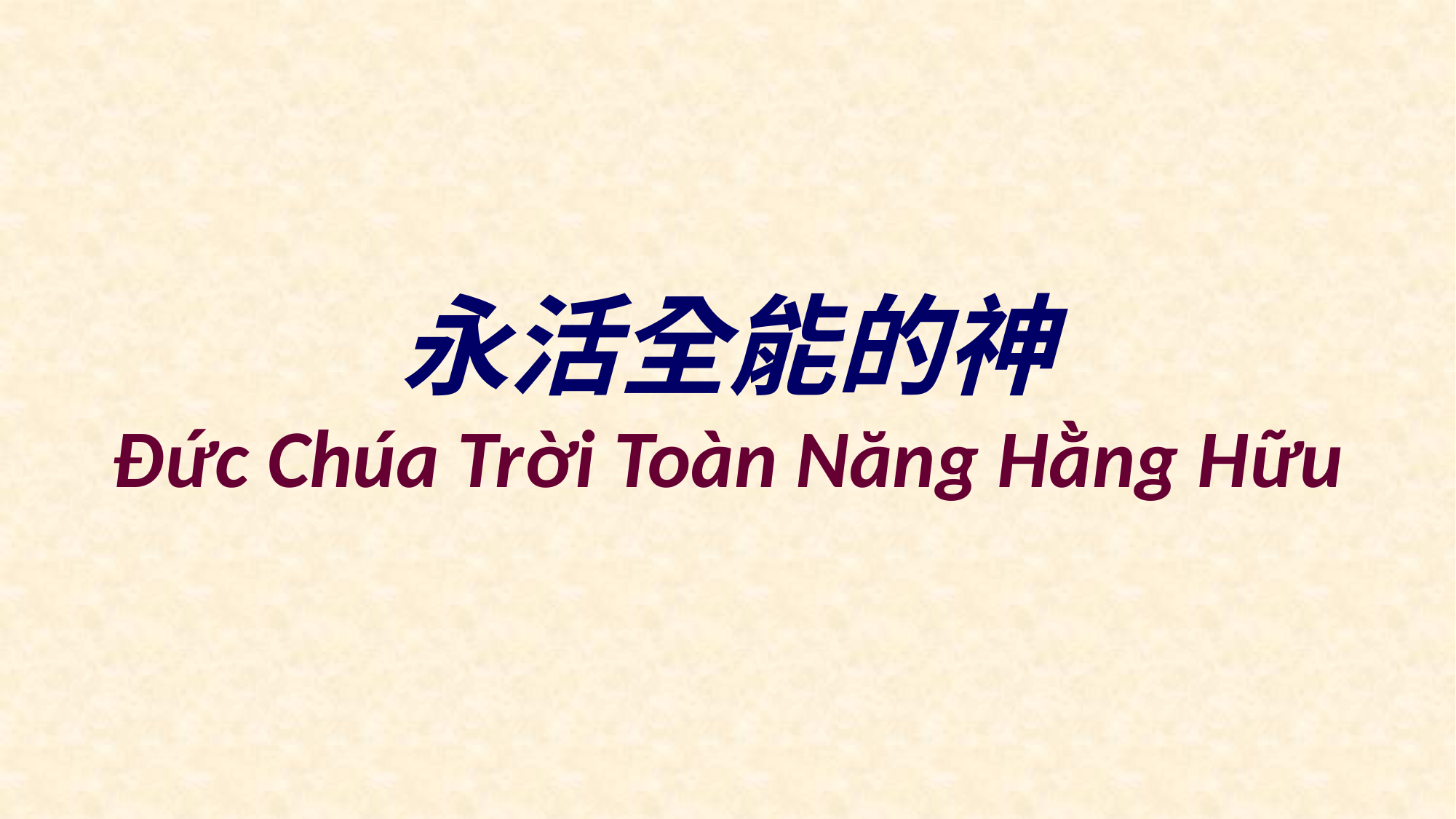

# 永活全能的神
Đức Chúa Trời Toàn Năng Hằng Hữu